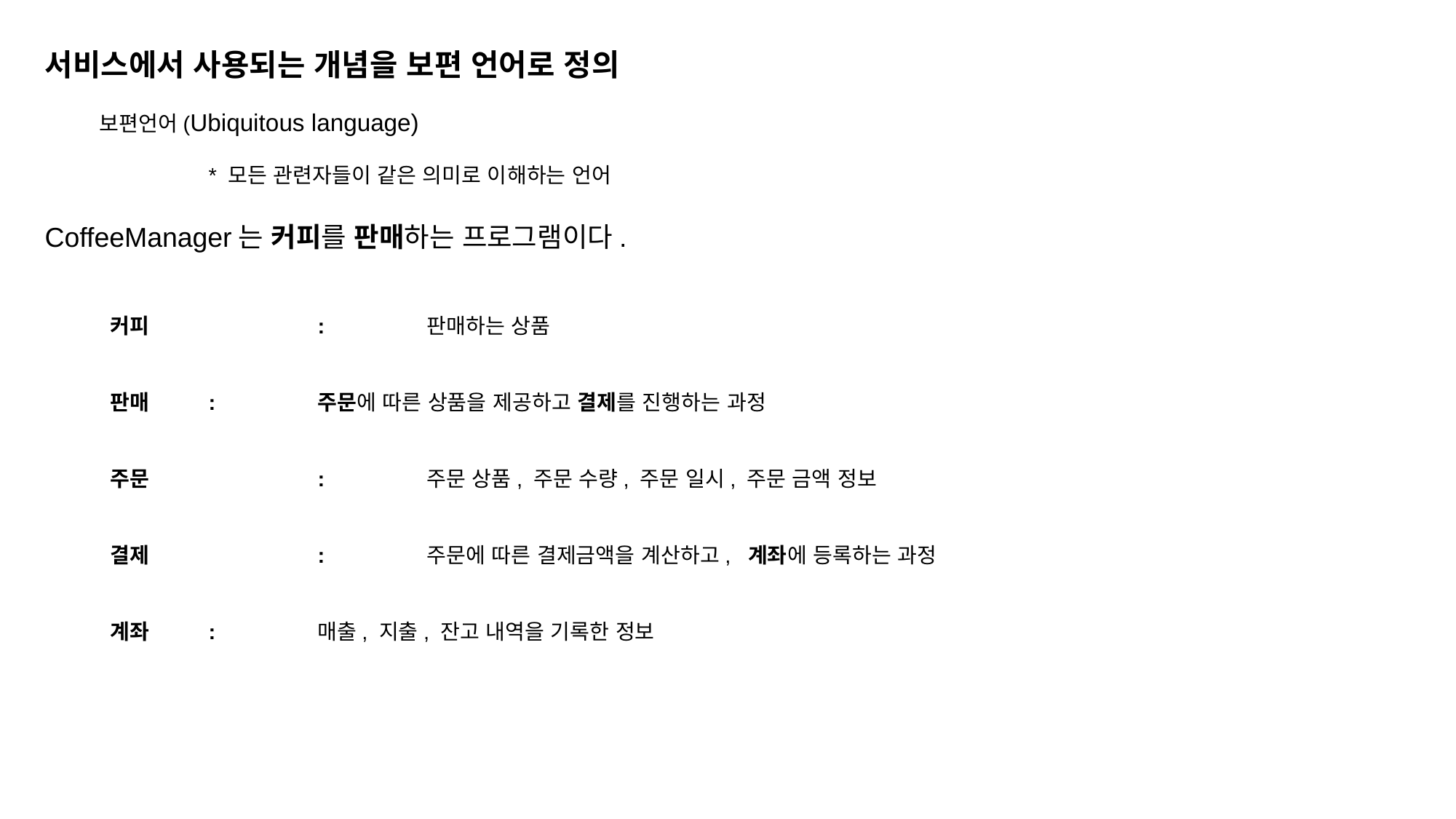

서비스에서 사용되는 개념을 보편 언어로 정의

보편언어(Ubiquitous language)

	* 모든 관련자들이 같은 의미로 이해하는 언어

CoffeeManager는 커피를 판매하는 프로그램이다.

 커피		: 	판매하는 상품

 판매  	:  	주문에 따른 상품을 제공하고 결제를 진행하는 과정

 주문 		:  	주문 상품, 주문 수량, 주문 일시, 주문 금액 정보

 결제		:  	주문에 따른 결제금액을 계산하고,  계좌에 등록하는 과정

 계좌    	: 	매출, 지출, 잔고 내역을 기록한 정보